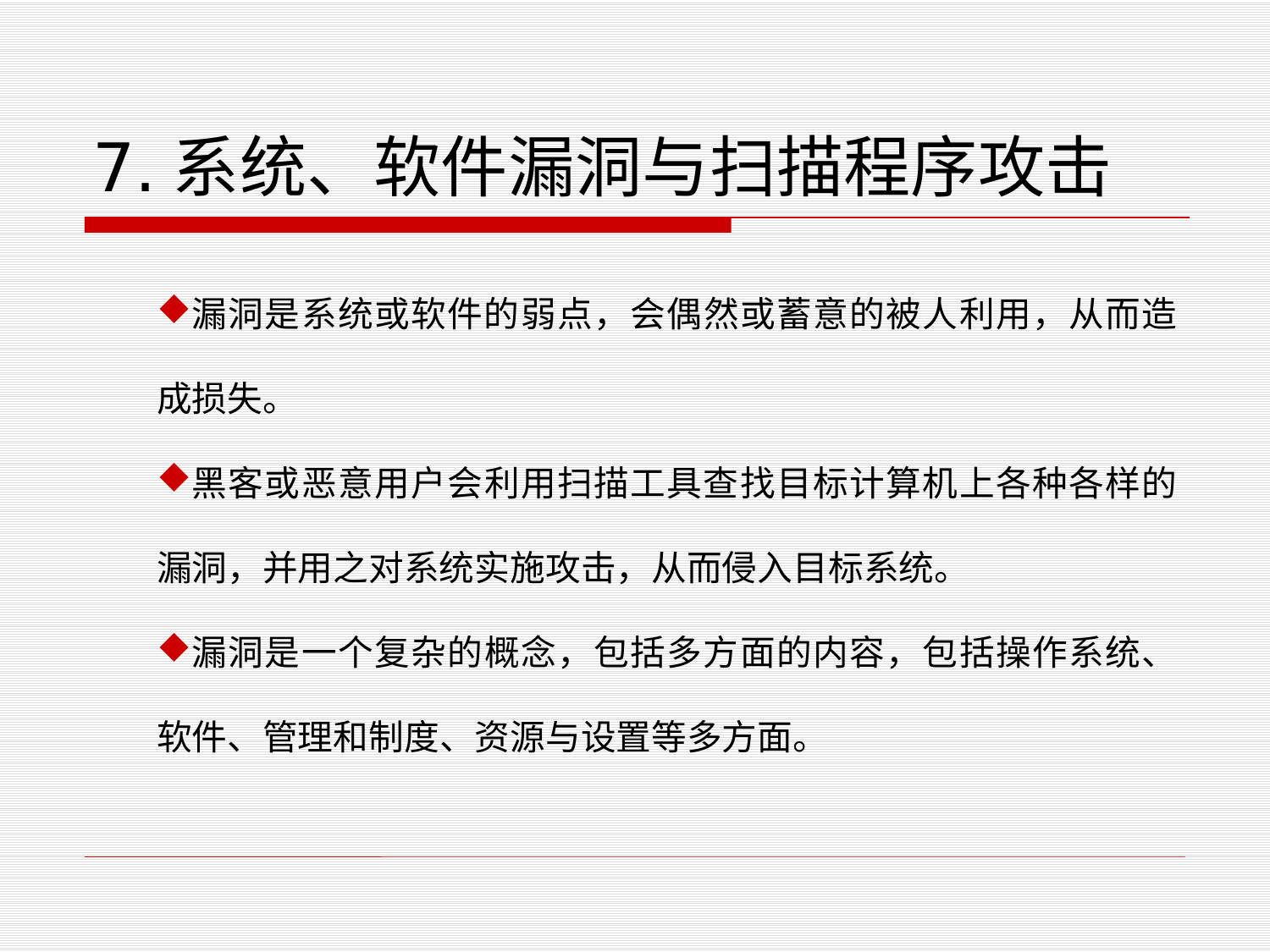

# 7.系统、软件漏洞与扫描程序攻击
漏洞是系统或软件的弱点，会偶然或蓄意的被人利用，从而造成损失。
黑客或恶意用户会利用扫描工具查找目标计算机上各种各样的漏洞，并用之对系统实施攻击，从而侵入目标系统。
漏洞是一个复杂的概念，包括多方面的内容，包括操作系统、软件、管理和制度、资源与设置等多方面。